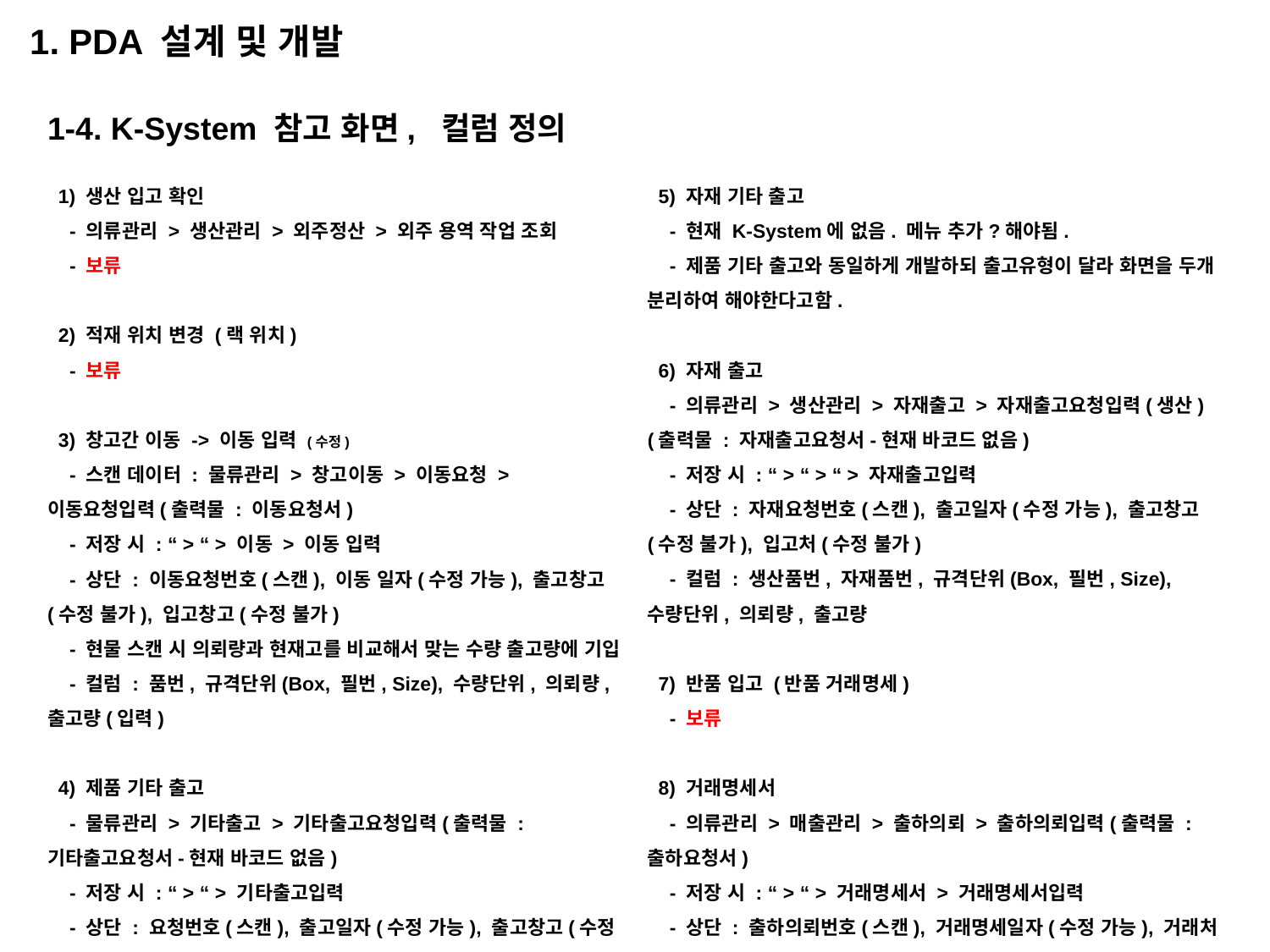

1. PDA 설계 및 개발
1-4. K-System 참고 화면,  컬럼 정의
  1) 생산 입고 확인
    - 의류관리 > 생산관리 > 외주정산 > 외주 용역 작업 조회
    - 보류

  2) 적재 위치 변경 (랙 위치)
    - 보류

  3) 창고간 이동 -> 이동 입력 (수정)
    - 스캔 데이터 : 물류관리 > 창고이동 > 이동요청 > 이동요청입력(출력물 : 이동요청서)
    - 저장 시 : “ > “ > 이동 > 이동 입력
    - 상단 : 이동요청번호(스캔), 이동 일자(수정 가능), 출고창고 (수정 불가), 입고창고(수정 불가)
    - 현물 스캔 시 의뢰량과 현재고를 비교해서 맞는 수량 출고량에 기입
    - 컬럼 : 품번, 규격단위(Box, 필번, Size), 수량단위, 의뢰량, 출고량(입력)

  4) 제품 기타 출고
    - 물류관리 > 기타출고 > 기타출고요청입력(출력물 : 기타출고요청서-현재 바코드 없음)
    - 저장 시 : “ > “ > 기타출고입력
    - 상단 : 요청번호(스캔), 출고일자(수정 가능), 출고창고(수정 불가), 입고처(거래처)
    - 컬럼 : 품번, 규격단위(Box, 필번, Size), 수량단위, 의뢰량, 출고량
  5) 자재 기타 출고
    - 현재 K-System에 없음. 메뉴 추가?해야됨.
    - 제품 기타 출고와 동일하게 개발하되 출고유형이 달라 화면을 두개 분리하여 해야한다고함.

  6) 자재 출고
    - 의류관리 > 생산관리 > 자재출고 > 자재출고요청입력(생산)(출력물 : 자재출고요청서-현재 바코드 없음)
    - 저장 시 : “ > “ > “ > 자재출고입력
    - 상단 : 자재요청번호(스캔), 출고일자(수정 가능), 출고창고(수정 불가), 입고처(수정 불가)
    - 컬럼 : 생산품번, 자재품번, 규격단위(Box, 필번, Size), 수량단위, 의뢰량, 출고량

  7) 반품 입고 (반품 거래명세)
    - 보류

  8) 거래명세서
    - 의류관리 > 매출관리 > 출하의뢰 > 출하의뢰입력(출력물 : 출하요청서)
    - 저장 시 : “ > “ > 거래명세서 > 거래명세서입력
    - 상단 : 출하의뢰번호(스캔), 거래명세일자(수정 가능), 거래처(수정 불가), 브랜드(수정 불가)
    - 컬럼 : 품번, 규격단위(Box, 필번, Size), 수량단위, 의뢰량, 출고량(입력)
    - 출하의뢰번호 스캔 > 각 행에의 송장번호 스캔하여 확인. 현물 스캔 X
    - 출하의뢰번호를 스캔헀을때 출하 중단 상태일 경우 진행 Break

  9) 재고 실사
     - 컬럼 : 품번, 규격단위(Box, 필번, Size), 수량단위, 실사수량, 현재고